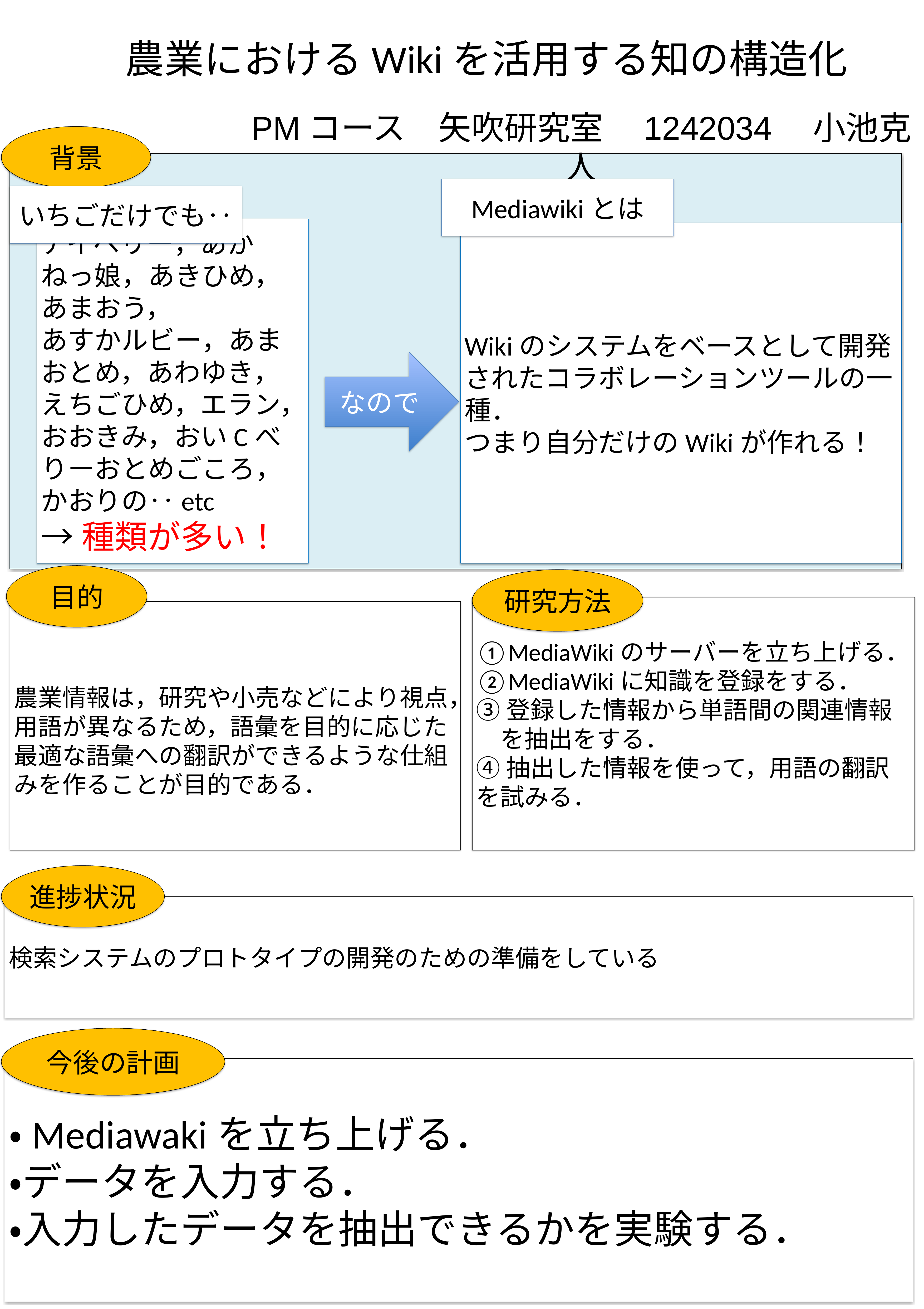

# 農業におけるWikiを活用する知の構造化
PMコース　矢吹研究室　1242034　小池克人
背景

Mediawikiとは
いちごだけでも‥
アイベリー，あかねっ娘，あきひめ，あまおう，
あすかルビー，あまおとめ，あわゆき，えちごひめ，エラン，おおきみ，おいCべりーおとめごころ，かおりの‥etc
→種類が多い！
Wikiのシステムをベースとして開発されたコラボレーションツールの一種．
つまり自分だけのWikiが作れる！
なので
目的
研究方法
①MediaWikiのサーバーを立ち上げる．
②MediaWikiに知識を登録をする．
③登録した情報から単語間の関連情報　を抽出をする．
④抽出した情報を使って，用語の翻訳を試みる．

農業情報は，研究や小売などにより視点，用語が異なるため，語彙を目的に応じた最適な語彙への翻訳ができるような仕組みを作ることが目的である．
進捗状況
検索システムのプロトタイプの開発のための準備をしている
今後の計画

・Mediawakiを立ち上げる．
・データを入力する．
・入力したデータを抽出できるかを実験する．